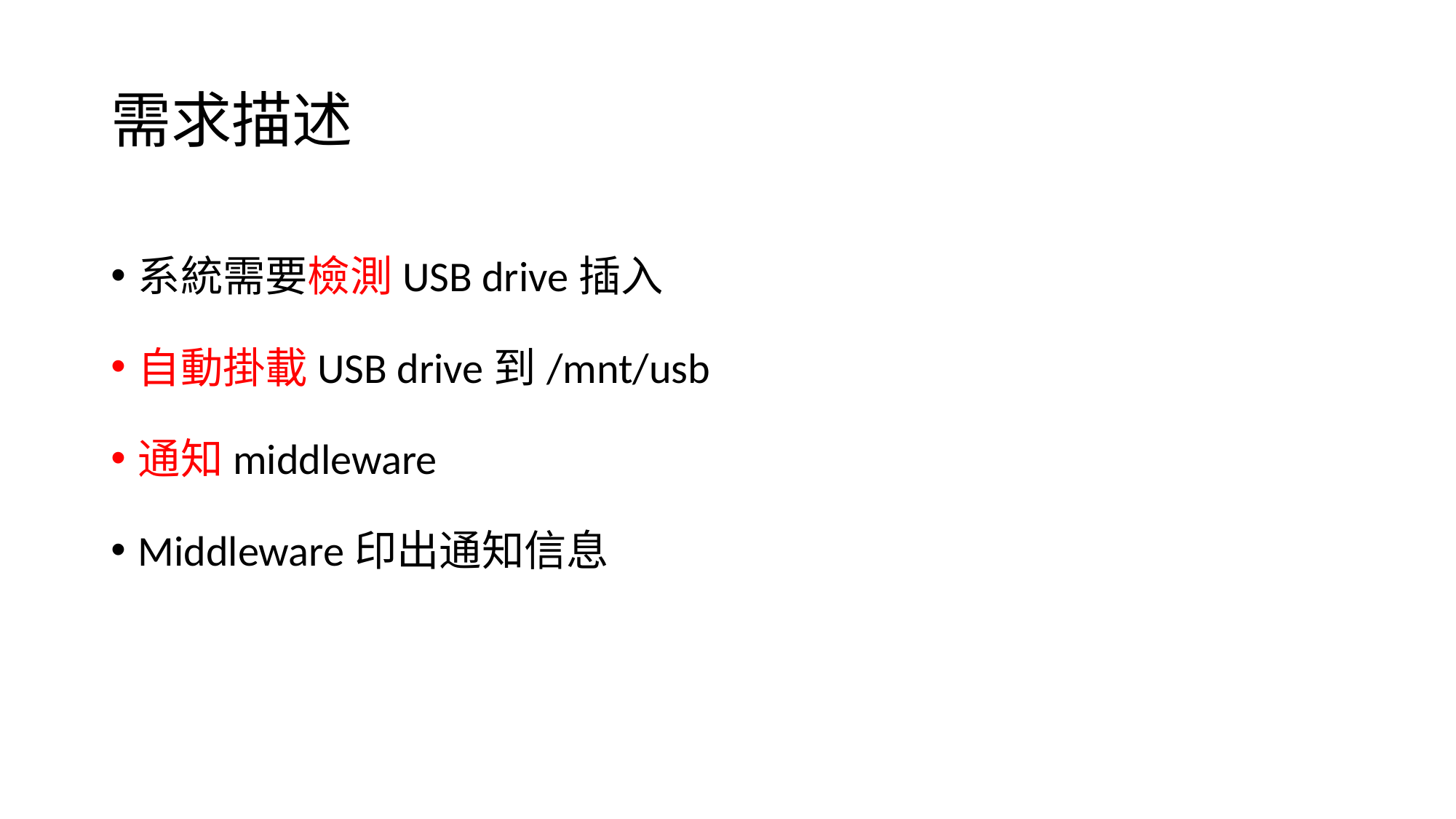

# 需求描述
系統需要檢測USB drive插入
自動掛載USB drive到/mnt/usb
通知middleware
Middleware印出通知信息